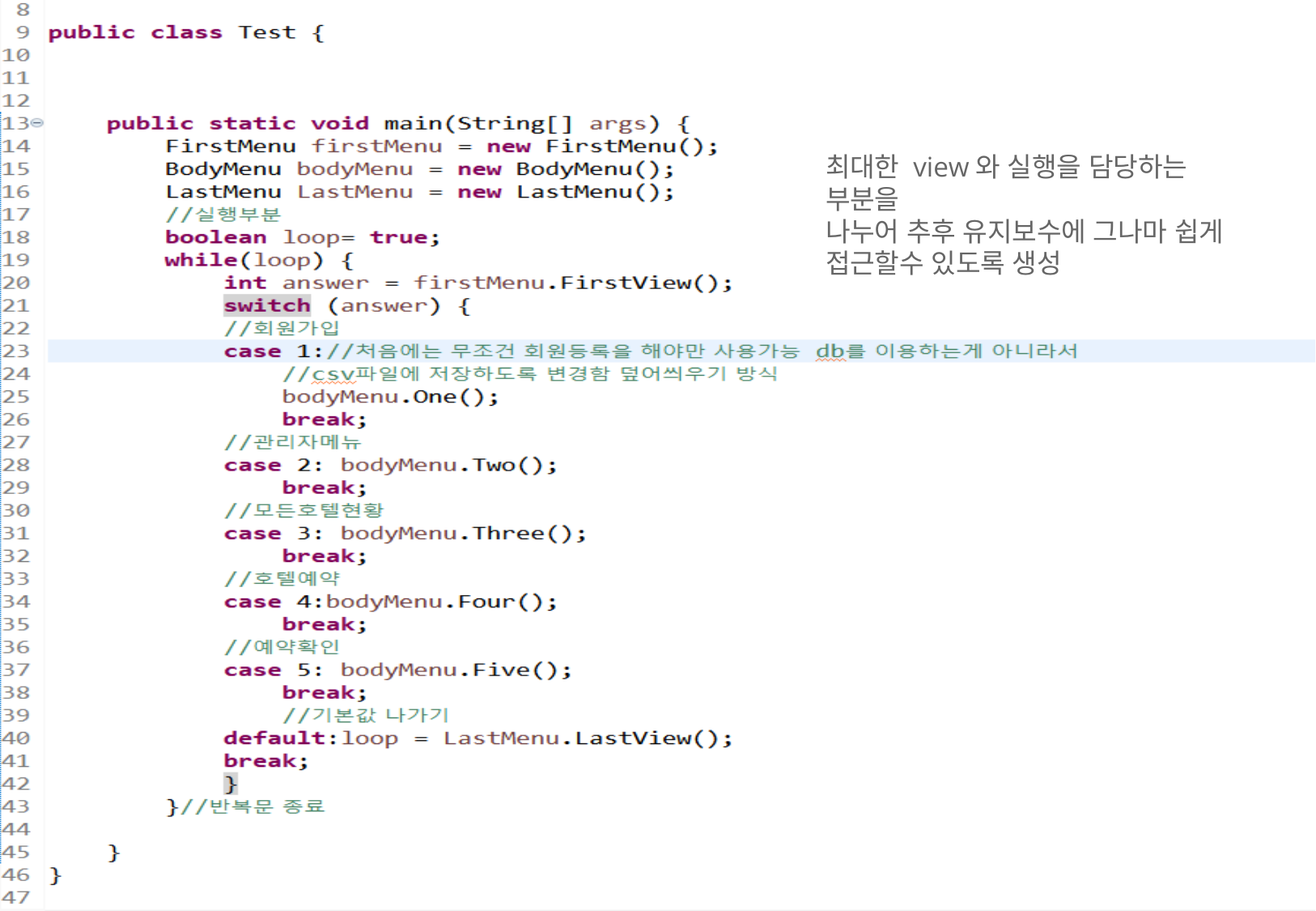

최대한 view와 실행을 담당하는 부분을
나누어 추후 유지보수에 그나마 쉽게 접근할수 있도록 생성